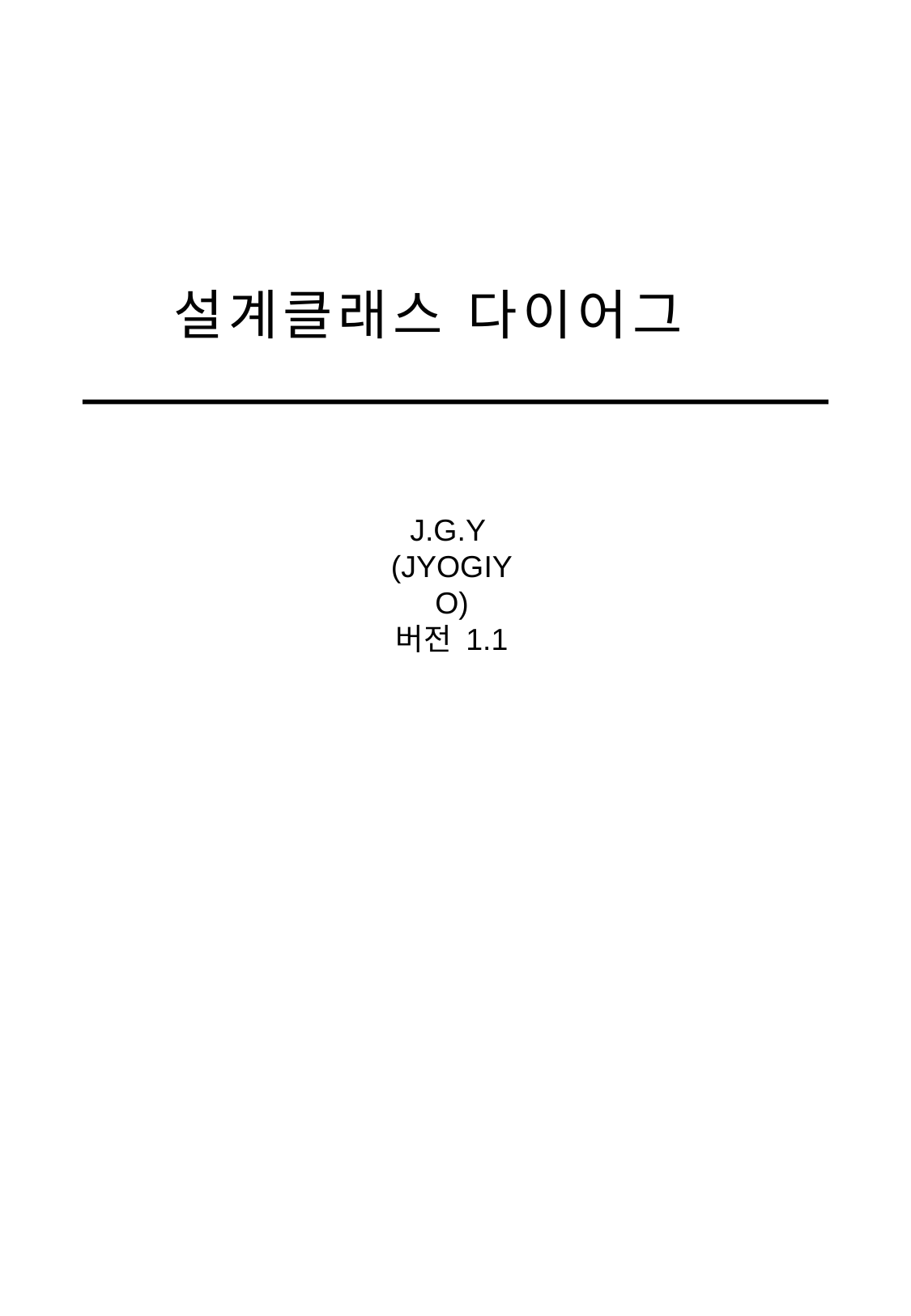

# 설계클래스 다이어그램
J.G.Y
(JYOGIYO)
버전 1.1